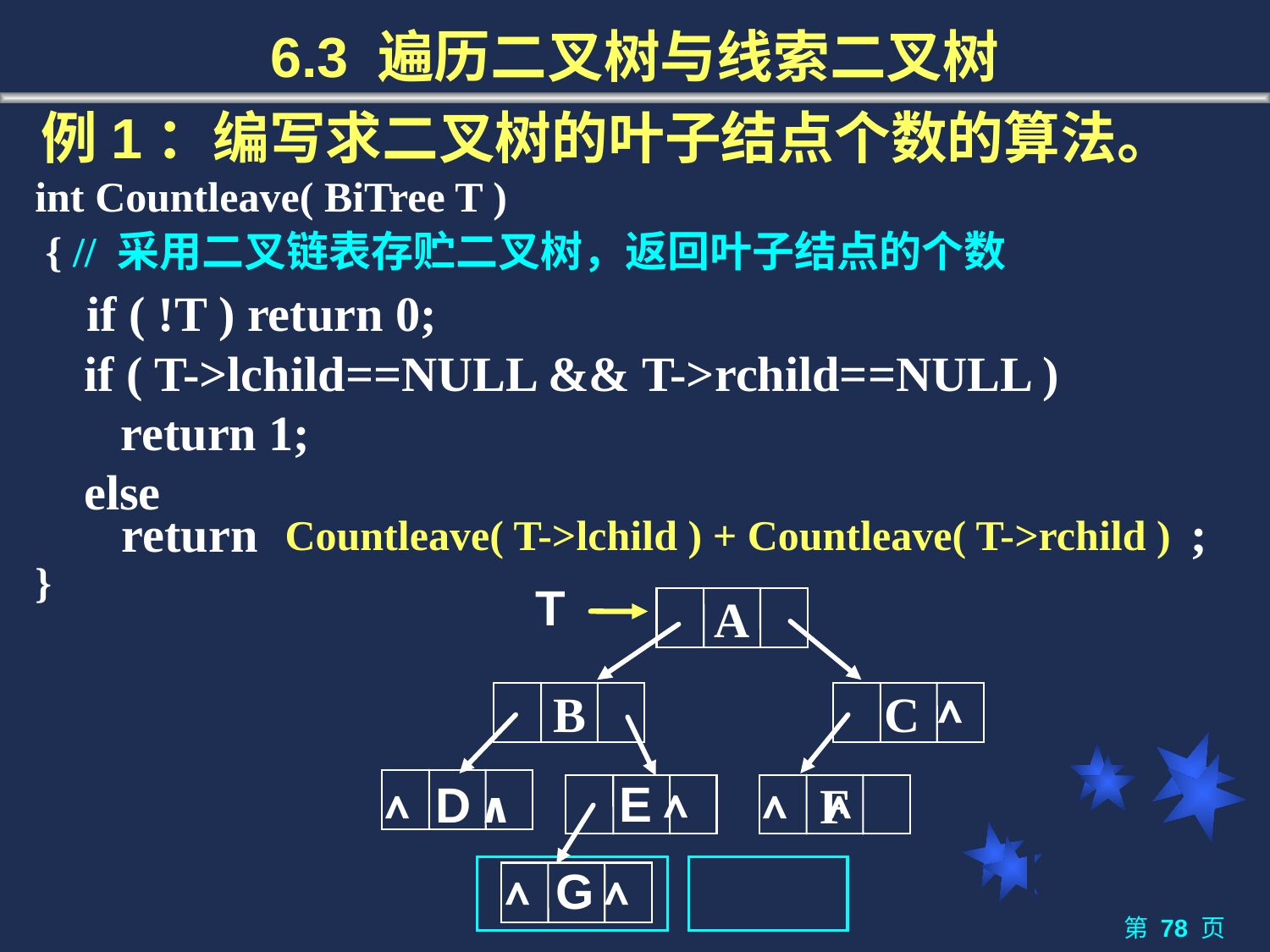

# 6.3 遍历二叉树与线索二叉树
例1：编写求二叉树的叶子结点个数的算法。
int Countleave( BiTree T )
 { // 采用二叉链表存贮二叉树，返回叶子结点的个数

}
    if ( !T ) return 0;
    if ( T->lchild==NULL && T->rchild==NULL )
       return 1;
    else
  return                                                                            ;
Countleave( T->lchild ) + Countleave( T->rchild )
T
A

∧
B

C

E  ∧
∧  D ∧
∧   ∧

F

∧  G  ∧

第 78 页